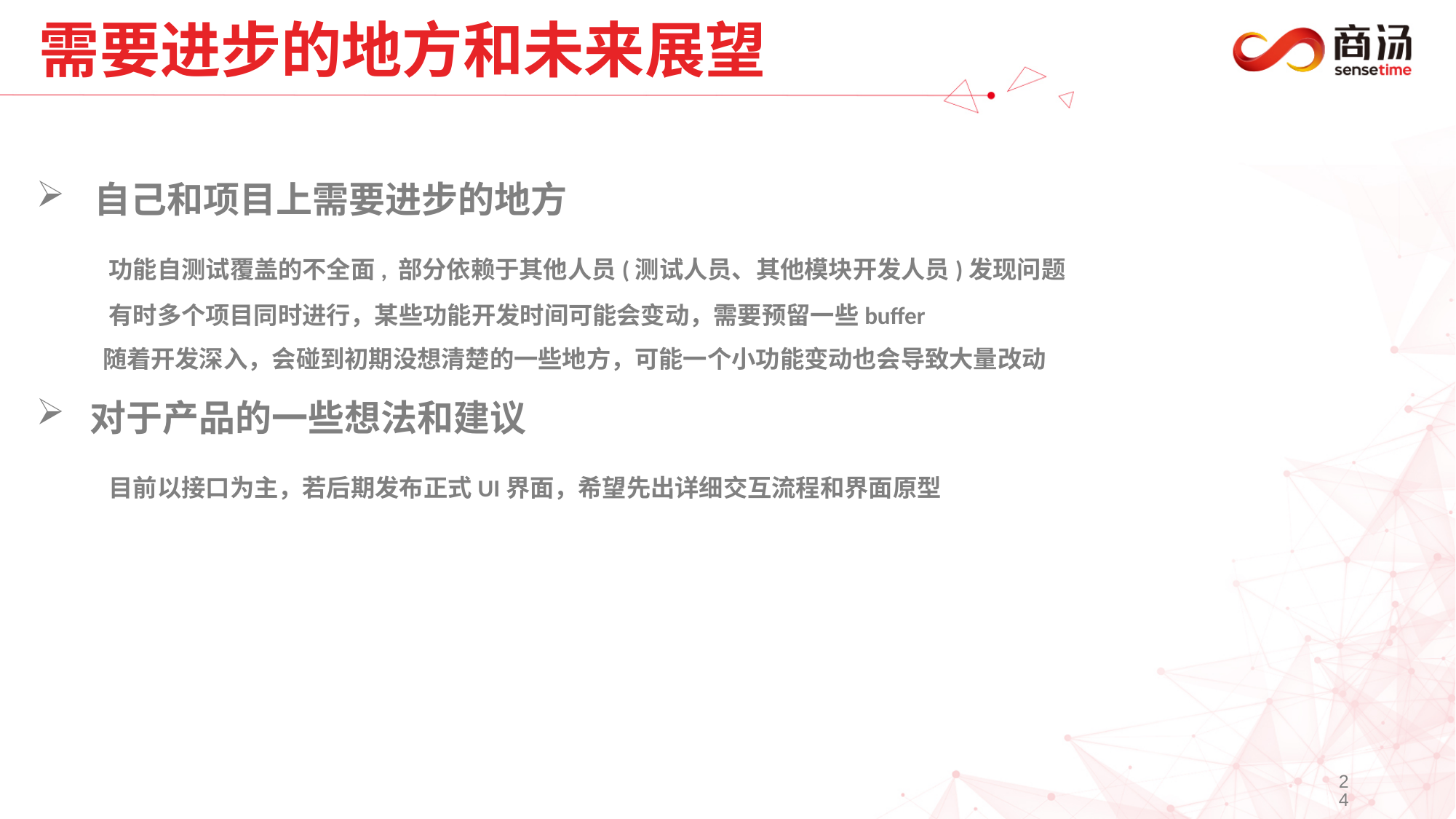

需要进步的地方和未来展望
  自己和项目上需要进步的地方
　　功能自测试覆盖的不全面, 部分依赖于其他人员(测试人员、其他模块开发人员)发现问题
　　　有时多个项目同时进行，某些功能开发时间可能会变动，需要预留一些buffer
         随着开发深入，会碰到初期没想清楚的一些地方，可能一个小功能变动也会导致大量改动
  对于产品的一些想法和建议
　　目前以接口为主，若后期发布正式UI界面，希望先出详细交互流程和界面原型
24